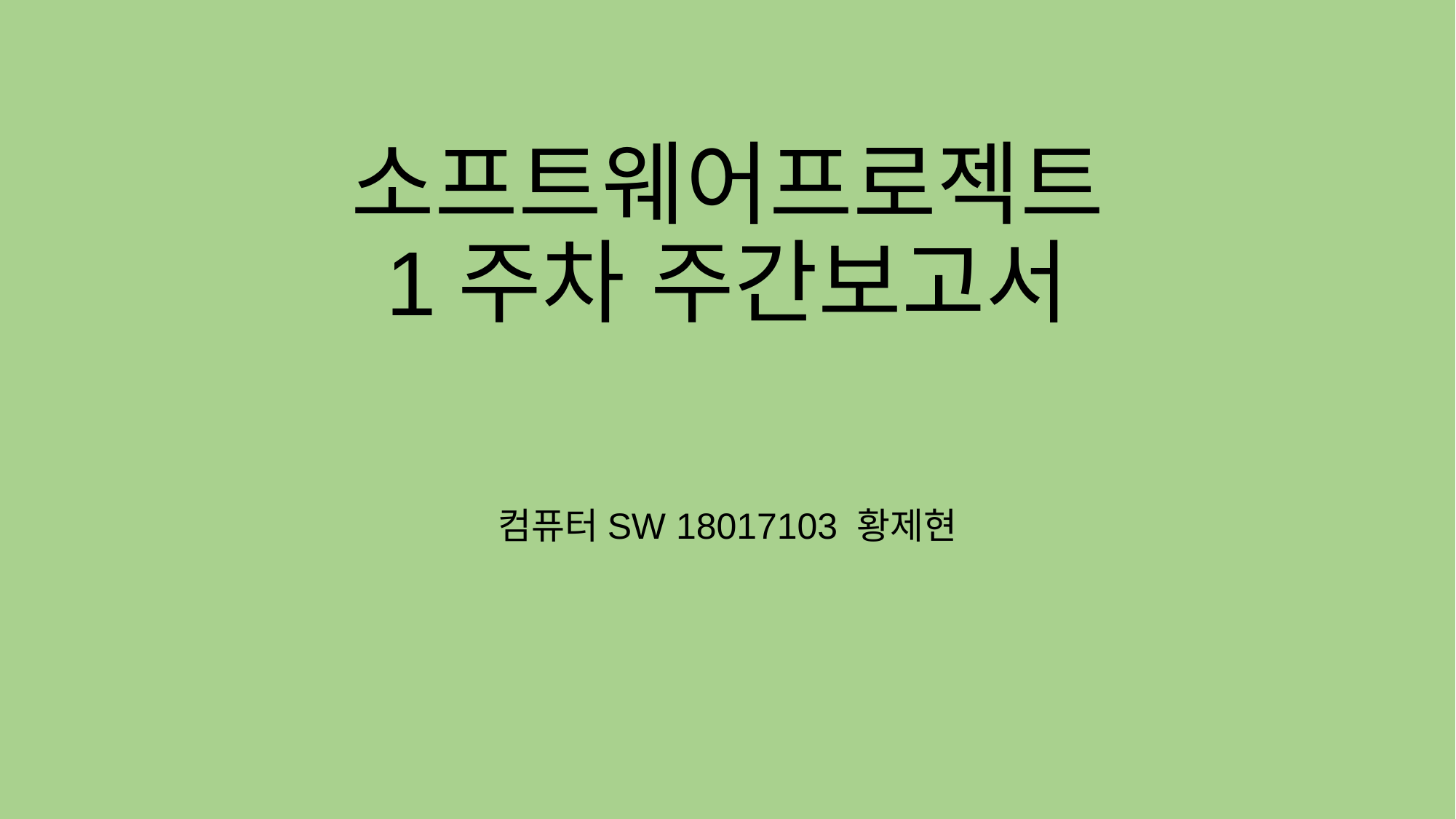

# 소프트웨어프로젝트 1주차 주간보고서
컴퓨터SW 18017103 황제현